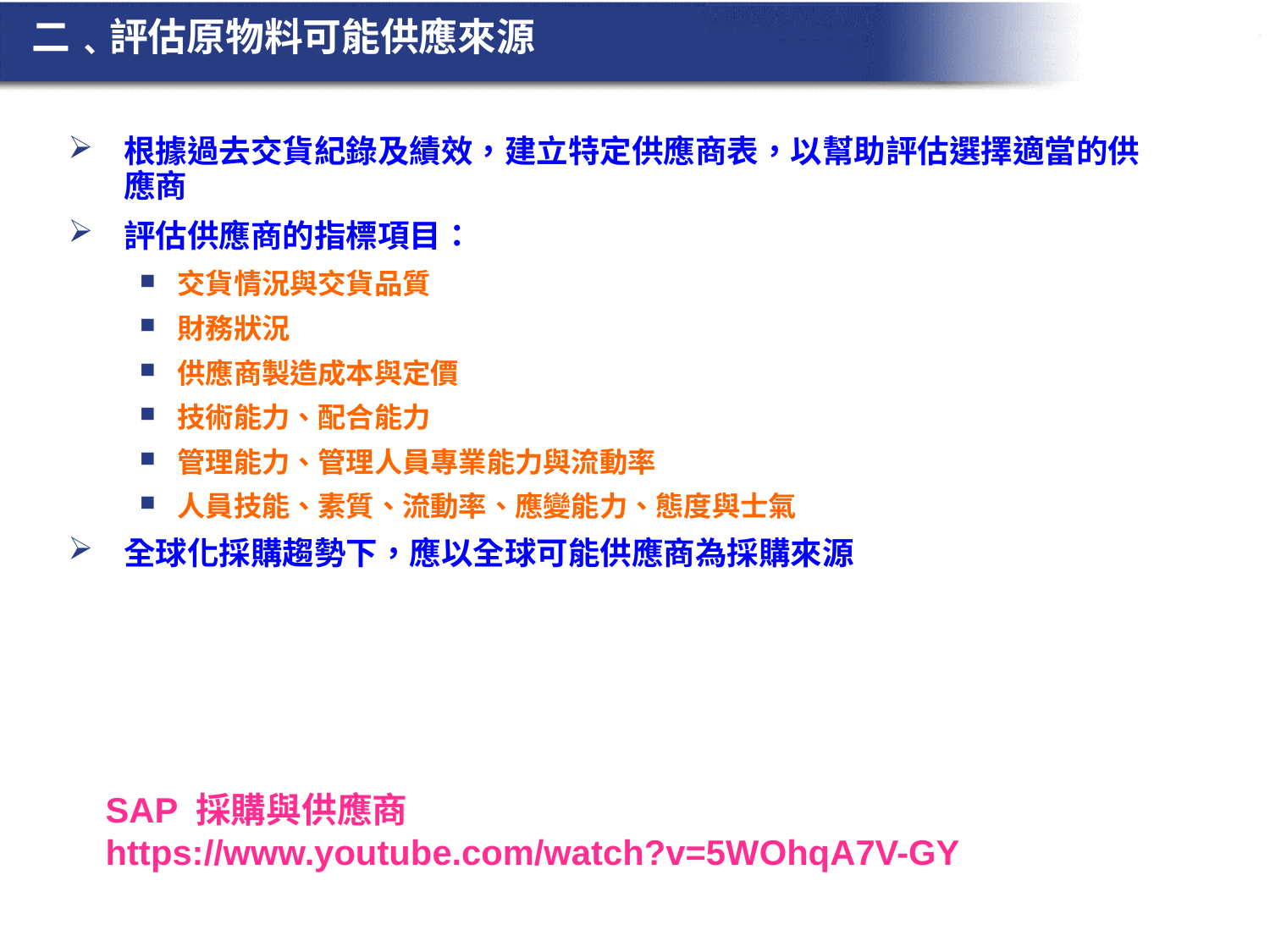

# 二﹑評估原物料可能供應來源
根據過去交貨紀錄及績效，建立特定供應商表，以幫助評估選擇適當的供應商
評估供應商的指標項目：
交貨情況與交貨品質
財務狀況
供應商製造成本與定價
技術能力、配合能力
管理能力、管理人員專業能力與流動率
人員技能、素質、流動率、應變能力、態度與士氣
全球化採購趨勢下，應以全球可能供應商為採購來源
SAP 採購與供應商
https://www.youtube.com/watch?v=5WOhqA7V-GY